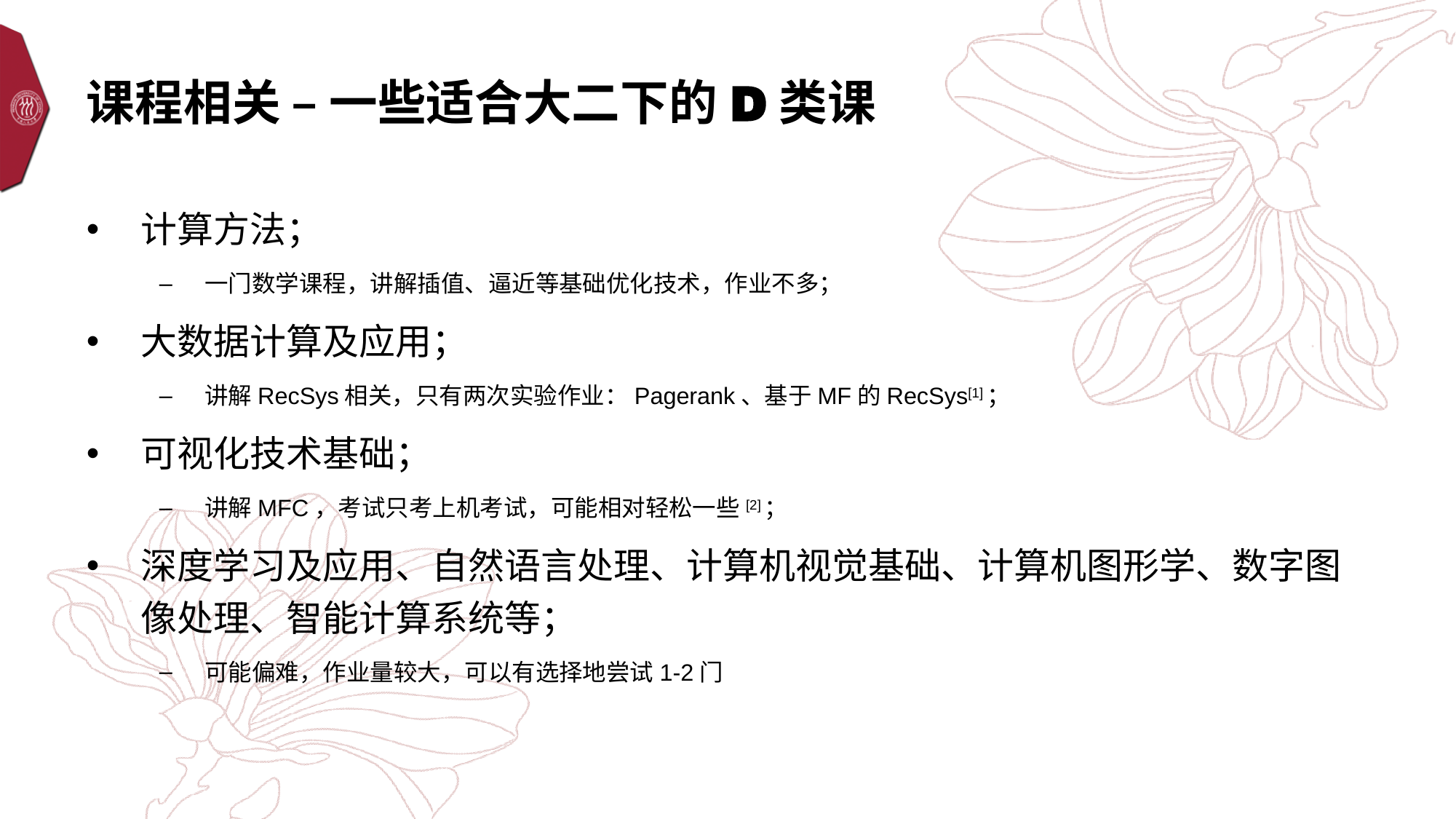

# 课程相关 – 一些适合大二下的D类课
计算方法；
一门数学课程，讲解插值、逼近等基础优化技术，作业不多；
大数据计算及应用；
讲解RecSys相关，只有两次实验作业：Pagerank、基于MF的RecSys[1]；
可视化技术基础；
讲解MFC，考试只考上机考试，可能相对轻松一些[2]；
深度学习及应用、自然语言处理、计算机视觉基础、计算机图形学、数字图像处理、智能计算系统等；
可能偏难，作业量较大，可以有选择地尝试1-2门